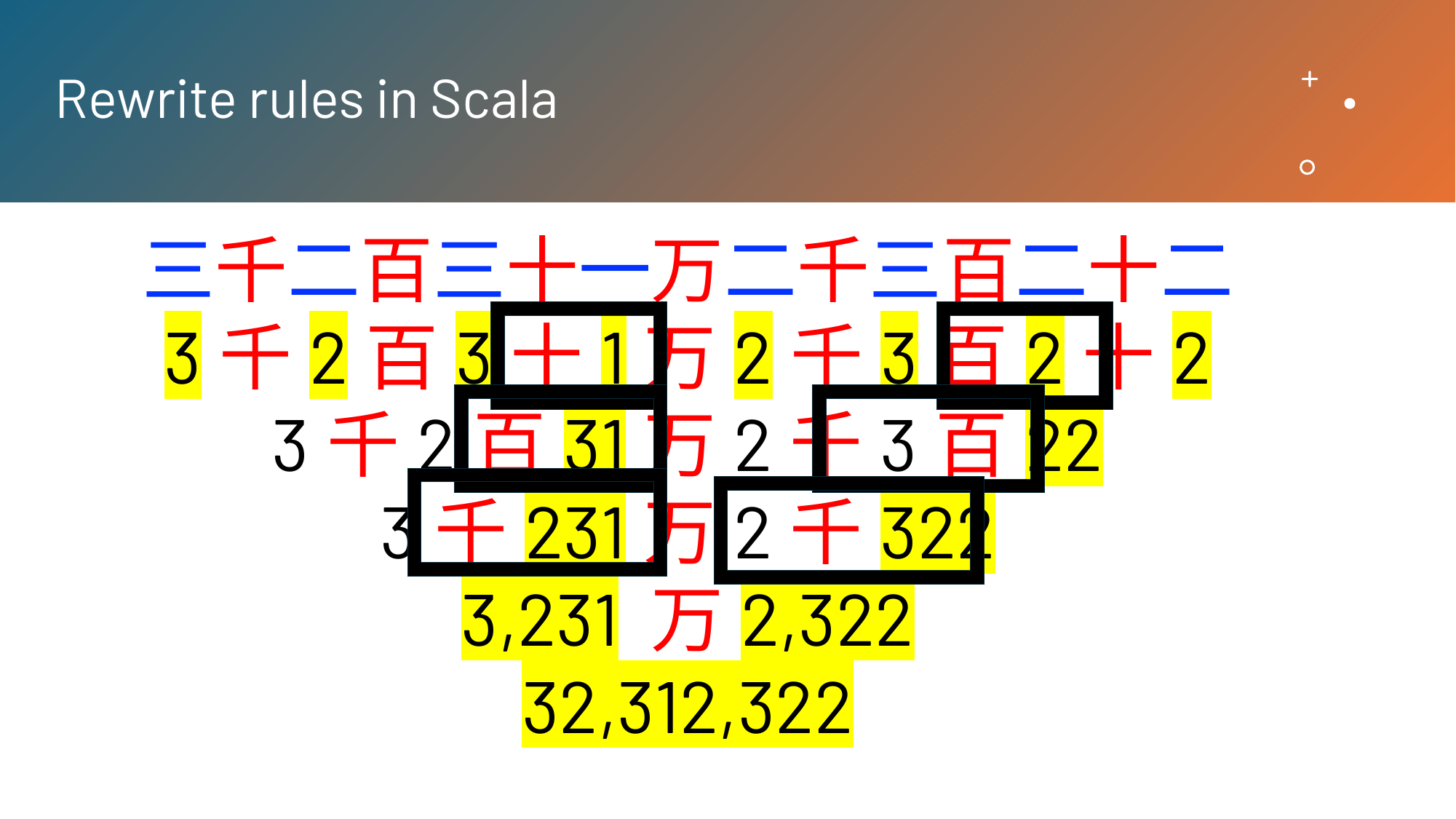

# Rewrite rules in Scala

三千二百三十一万二千三百二十二
3千2百3十1万2千3百2十2
3千2百31万2千3百22
3千231万2千322
3,231 万2,322
32,312,322